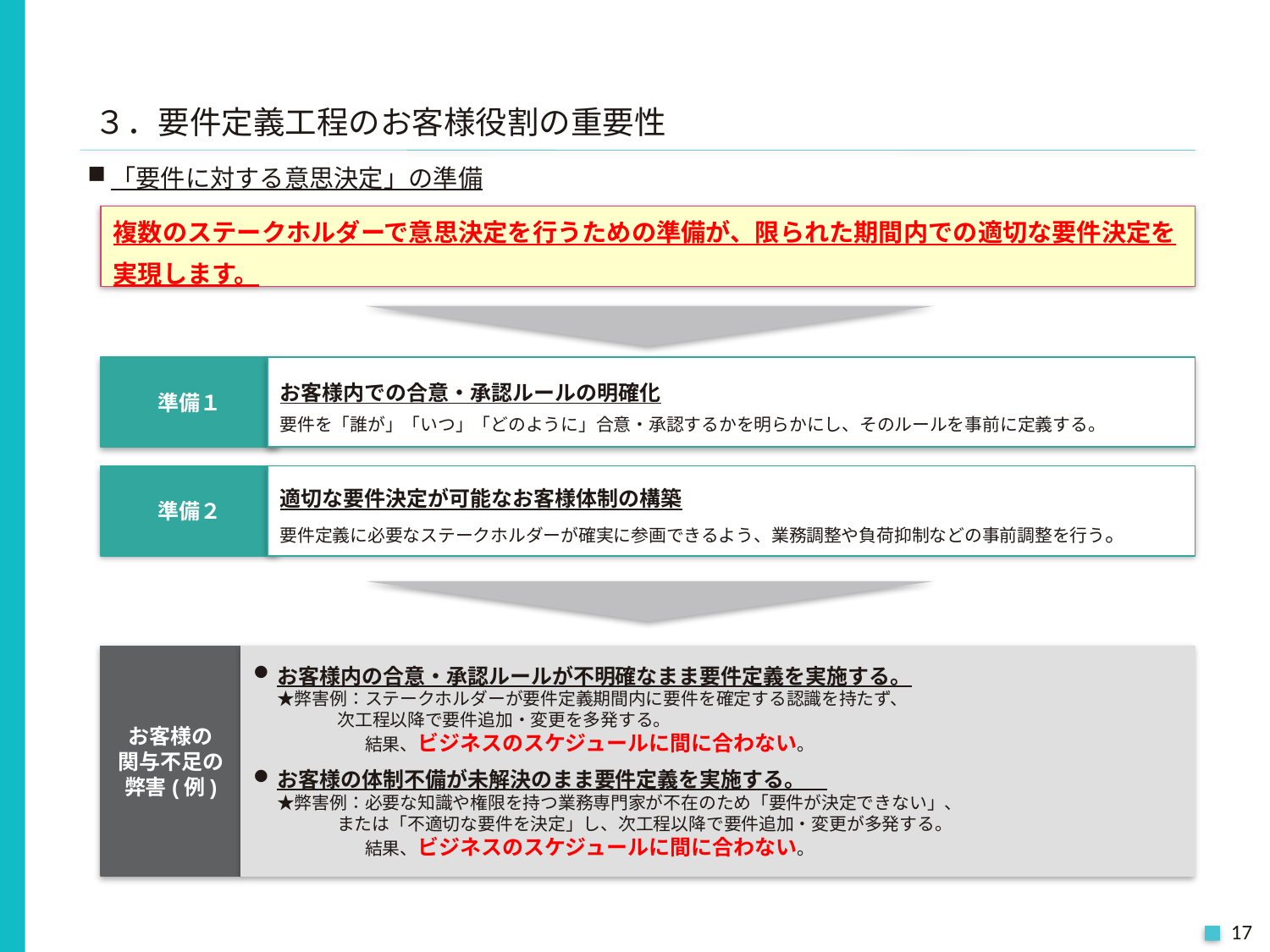

３．要件定義工程のお客様役割の重要性
「要件に対する意思決定」の準備
複数のステークホルダーで意思決定を行うための準備が、限られた期間内での適切な要件決定を実現します。

お客様内での合意・承認ルールの明確化
要件を「誰が」「いつ」「どのように」合意・承認するかを明らかにし、そのルールを事前に定義する。
準備１
適切な要件決定が可能なお客様体制の構築
要件定義に必要なステークホルダーが確実に参画できるよう、業務調整や負荷抑制などの事前調整を行う。
準備２

お客様の
関与不足の
弊害(例)
お客様内の合意・承認ルールが不明確なまま要件定義を実施する。
★弊害例：ステークホルダーが要件定義期間内に要件を確定する認識を持たず、
               次工程以降で要件追加・変更を多発する。
　　　　　結果、ビジネスのスケジュールに間に合わない。
お客様の体制不備が未解決のまま要件定義を実施する。　
★弊害例：必要な知識や権限を持つ業務専門家が不在のため「要件が決定できない」、
               または「不適切な要件を決定」し、次工程以降で要件追加・変更が多発する。
　　　　　結果、ビジネスのスケジュールに間に合わない。
17